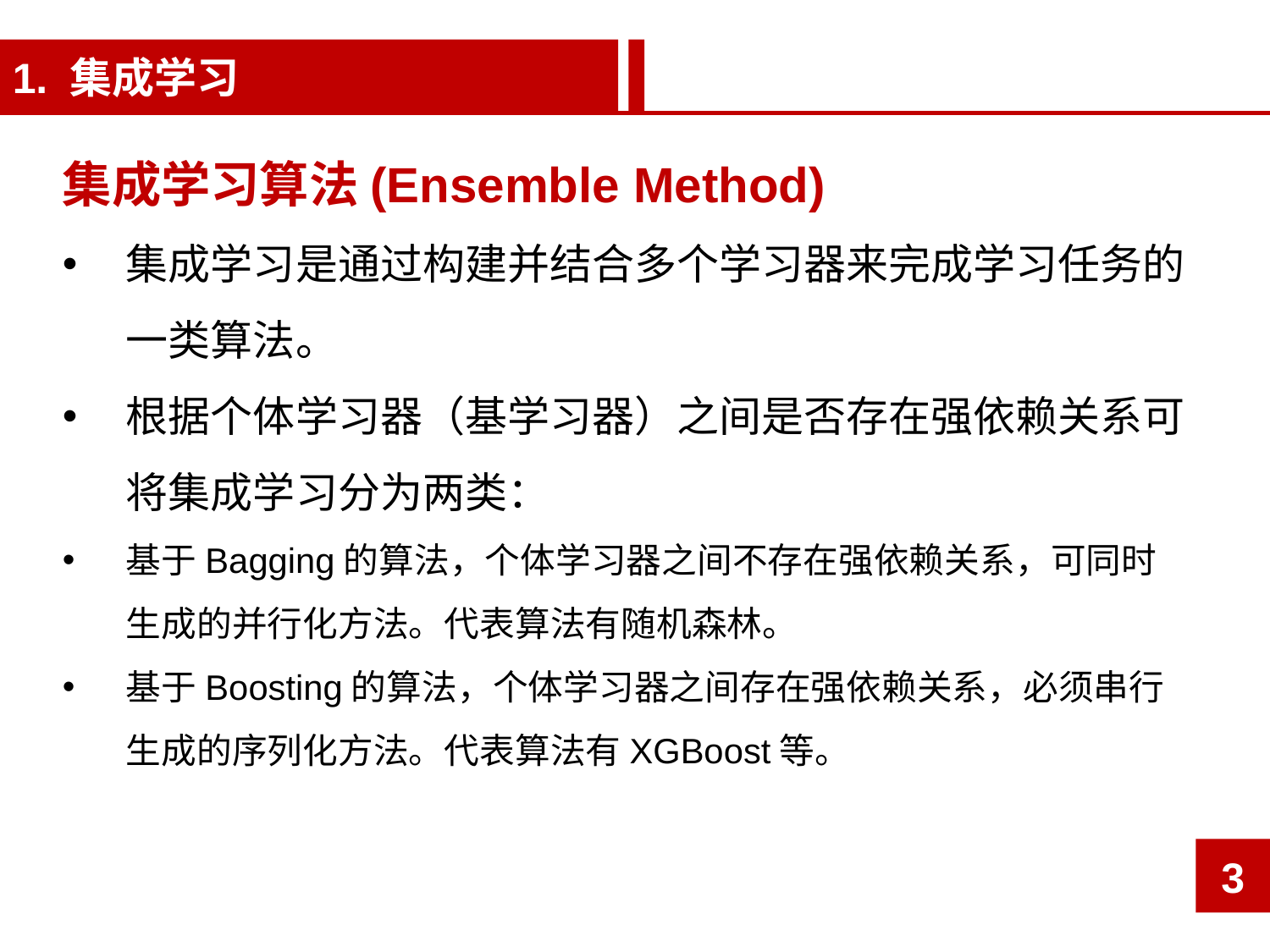

1. 集成学习

集成学习算法(Ensemble Method)
集成学习是通过构建并结合多个学习器来完成学习任务的一类算法。
根据个体学习器（基学习器）之间是否存在强依赖关系可将集成学习分为两类：
基于Bagging的算法，个体学习器之间不存在强依赖关系，可同时生成的并行化方法。代表算法有随机森林。
基于Boosting的算法，个体学习器之间存在强依赖关系，必须串行生成的序列化方法。代表算法有XGBoost等。
3